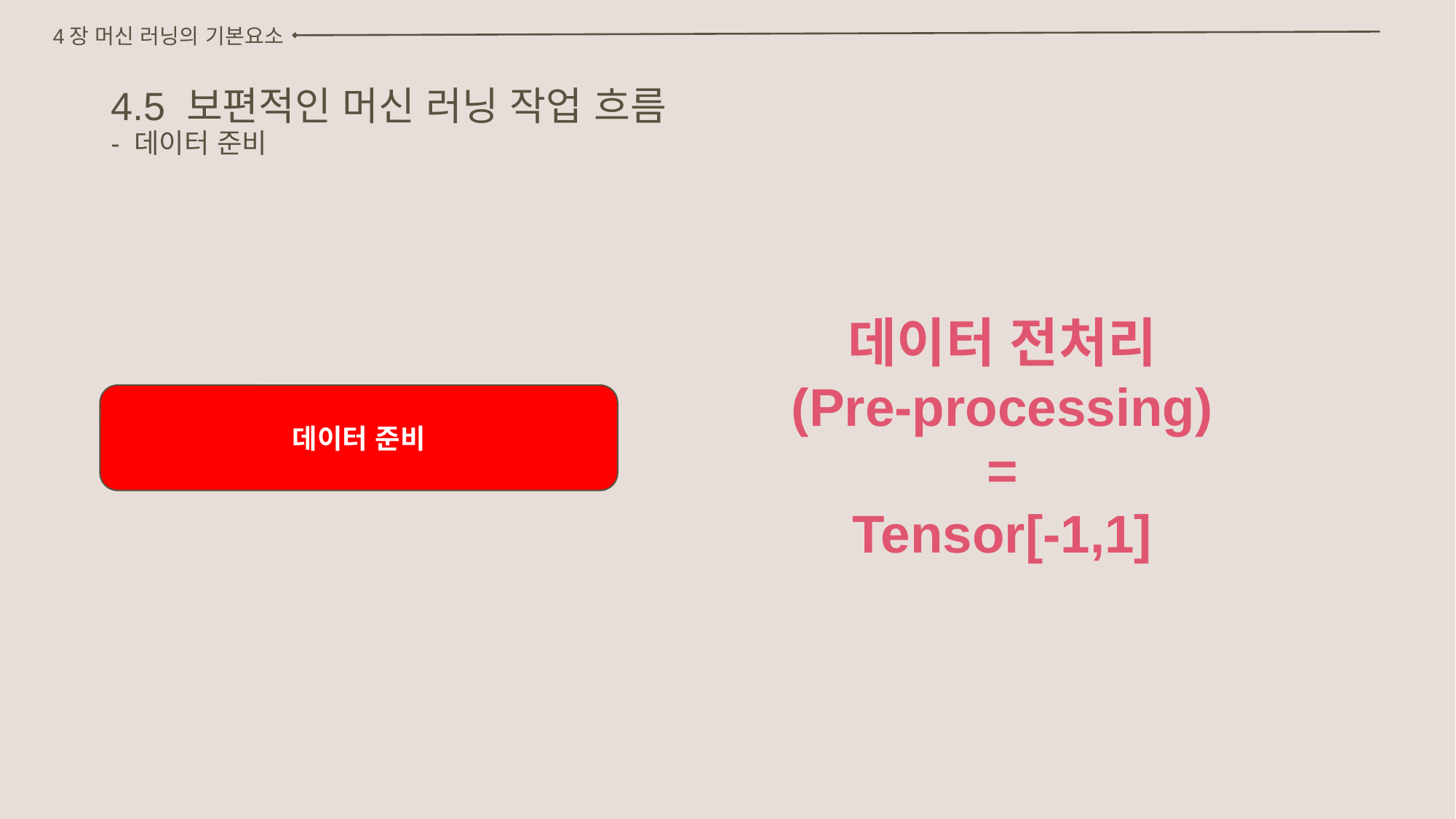

4장 머신 러닝의 기본요소
# 4.5 보편적인 머신 러닝 작업 흐름 - 데이터 준비
데이터 전처리
(Pre-processing)
=
Tensor[-1,1]
데이터 준비